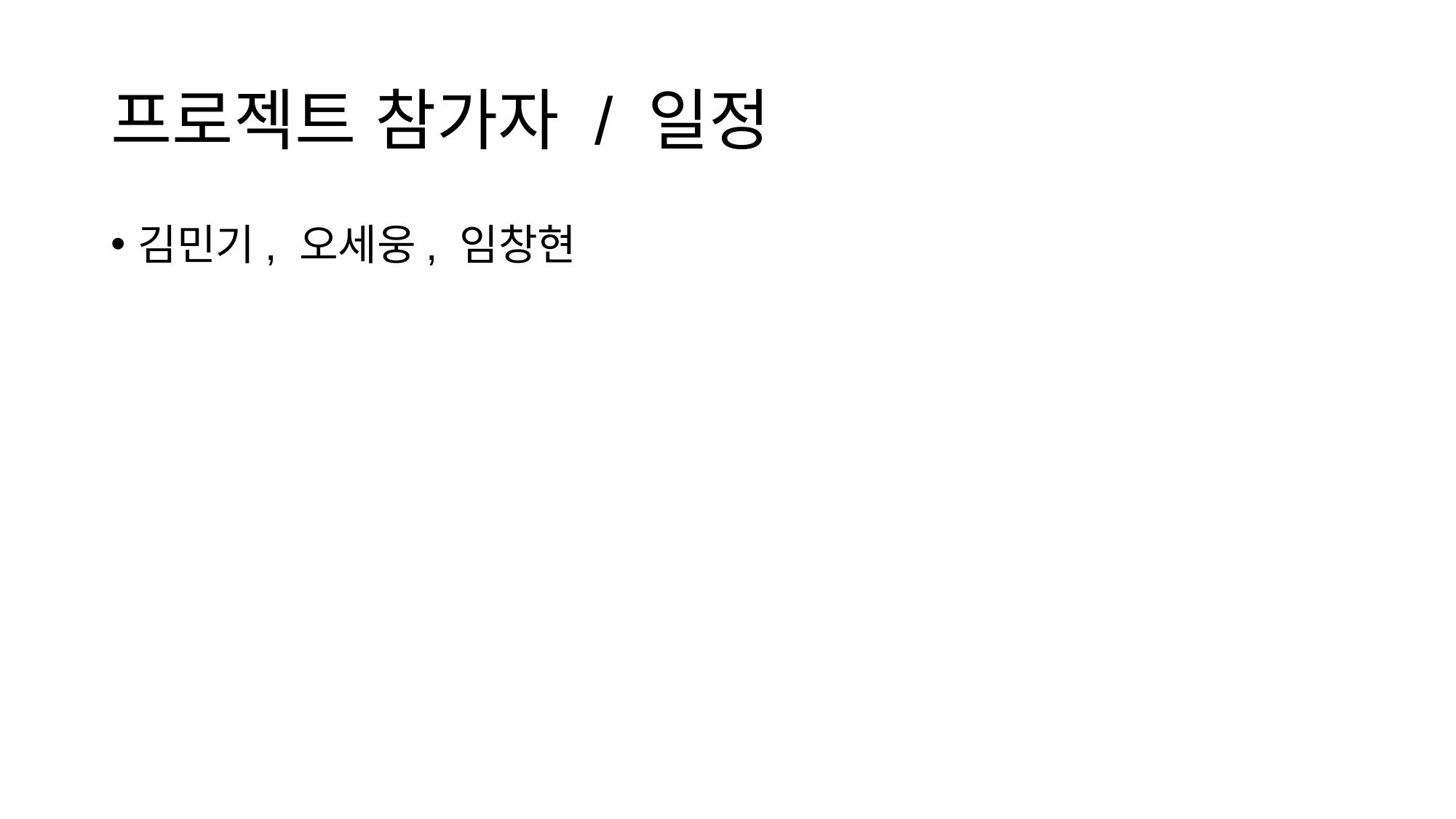

# 프로젝트 참가자 / 일정
김민기, 오세웅, 임창현